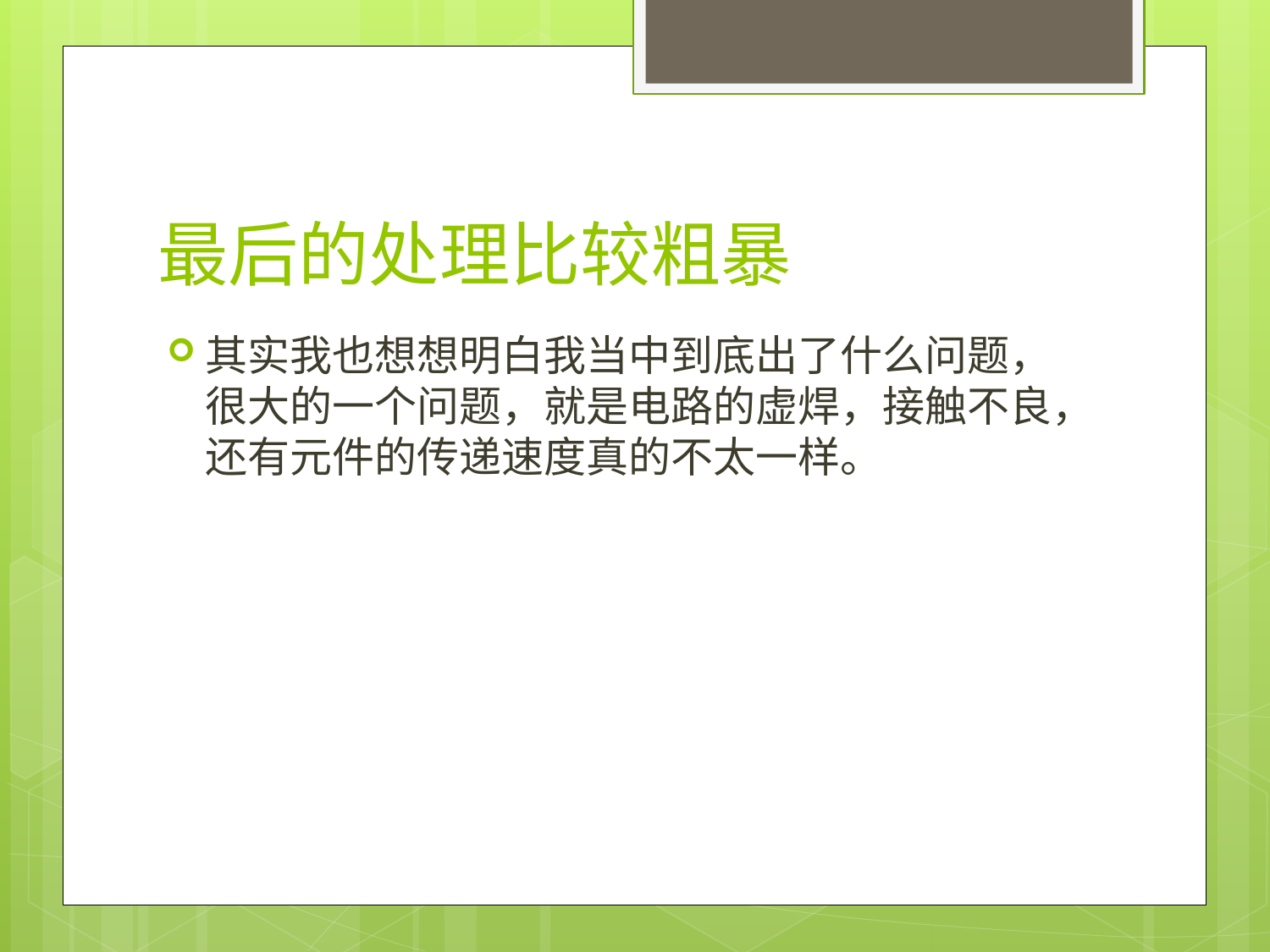

# 最后的处理比较粗暴
其实我也想想明白我当中到底出了什么问题，很大的一个问题，就是电路的虚焊，接触不良，还有元件的传递速度真的不太一样。